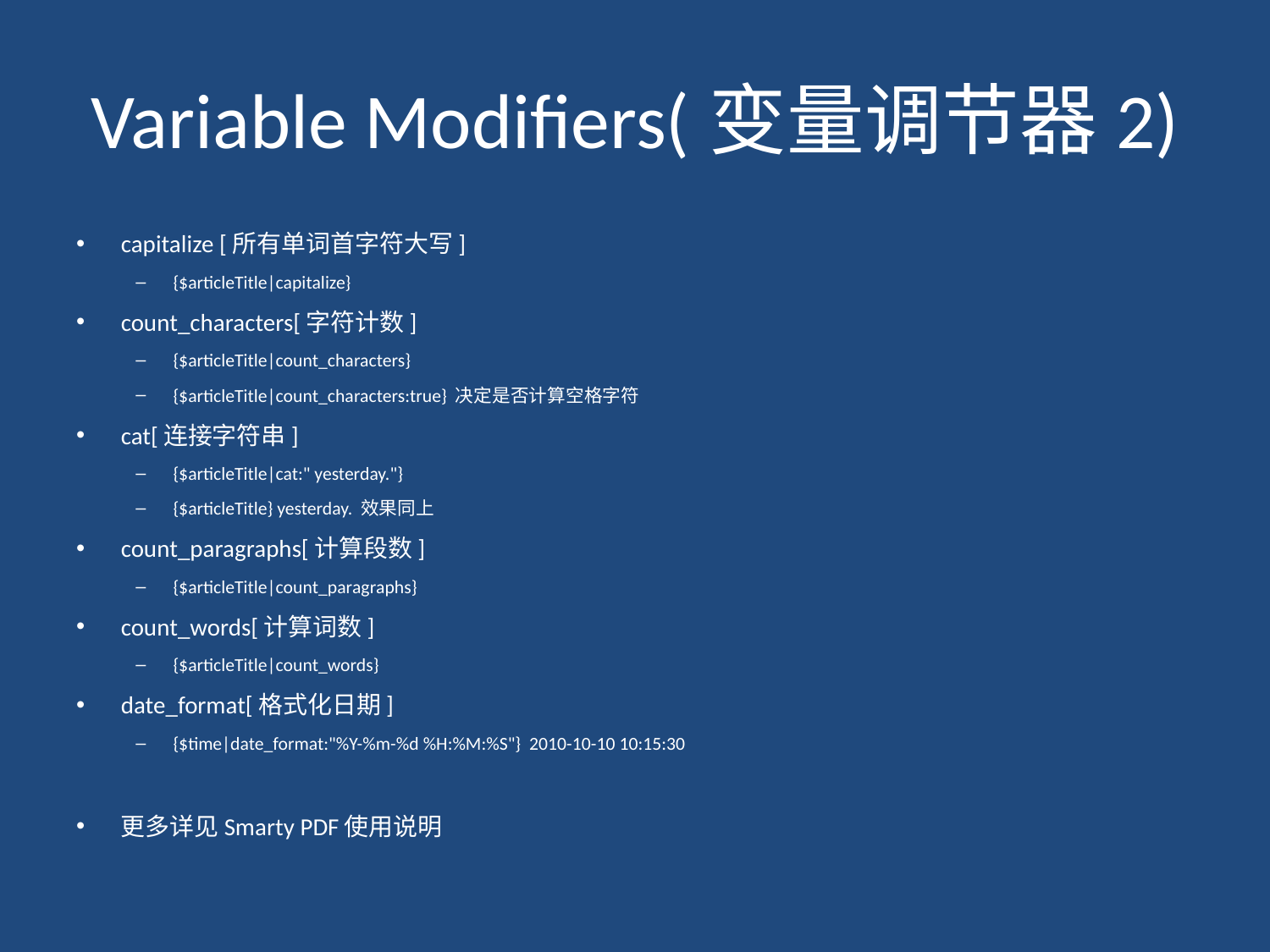

# Variable Modifiers(变量调节器2)
capitalize [所有单词首字符大写]
{$articleTitle|capitalize}
count_characters[字符计数]
{$articleTitle|count_characters}
{$articleTitle|count_characters:true} 决定是否计算空格字符
cat[连接字符串]
{$articleTitle|cat:" yesterday."}
{$articleTitle} yesterday. 效果同上
count_paragraphs[计算段数]
{$articleTitle|count_paragraphs}
count_words[计算词数]
{$articleTitle|count_words}
date_format[格式化日期]
{$time|date_format:"%Y-%m-%d %H:%M:%S"}  2010-10-10 10:15:30

更多详见Smarty PDF使用说明